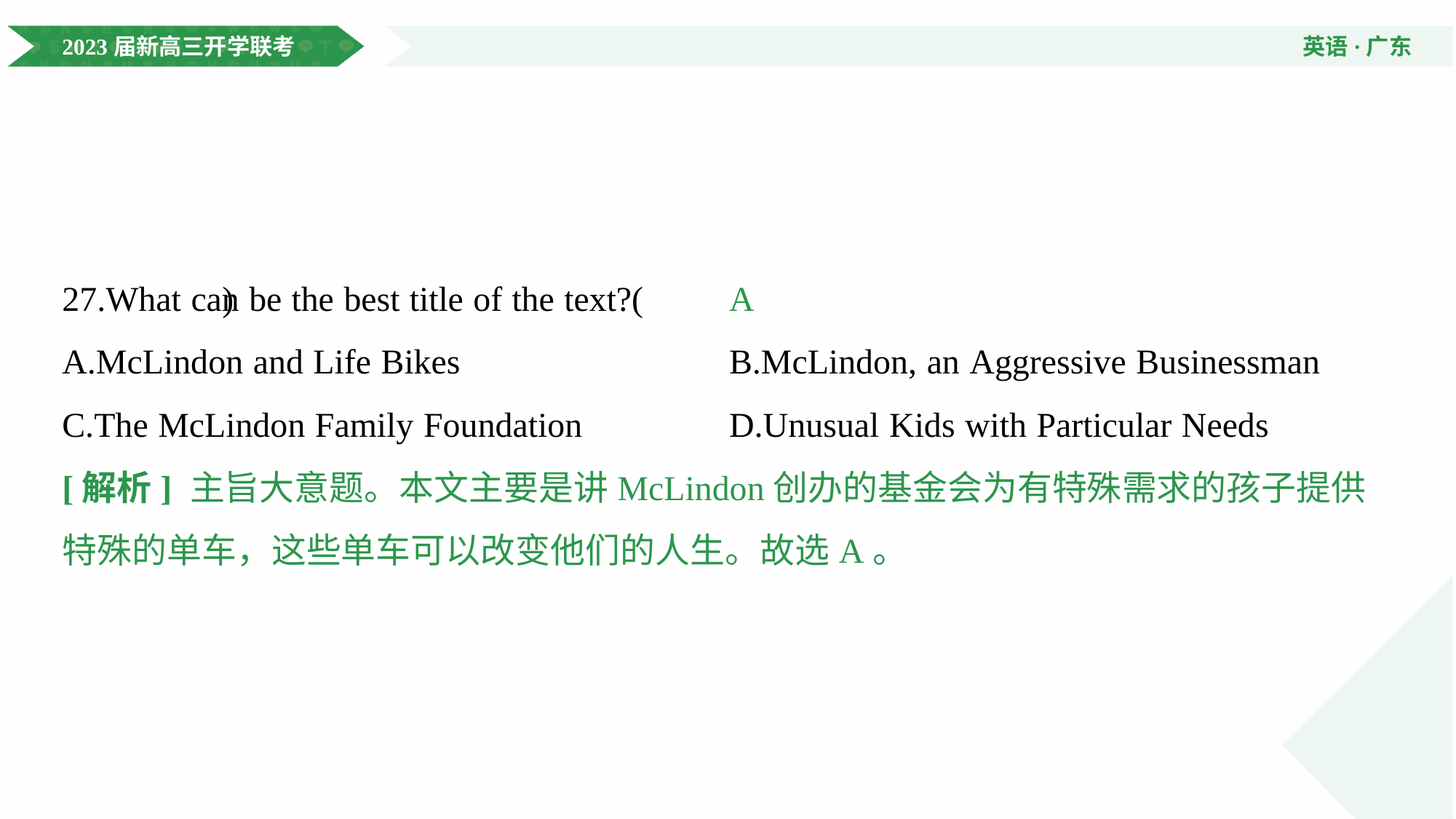

27.What can be the best title of the text?( @13@   )
A.McLindon and Life Bikes	B.McLindon, an Aggressive Businessman
C.The McLindon Family Foundation	D.Unusual Kids with Particular Needs
A
[解析] 主旨大意题。本文主要是讲McLindon创办的基金会为有特殊需求的孩子提供特殊的单车，这些单车可以改变他们的人生。故选A。